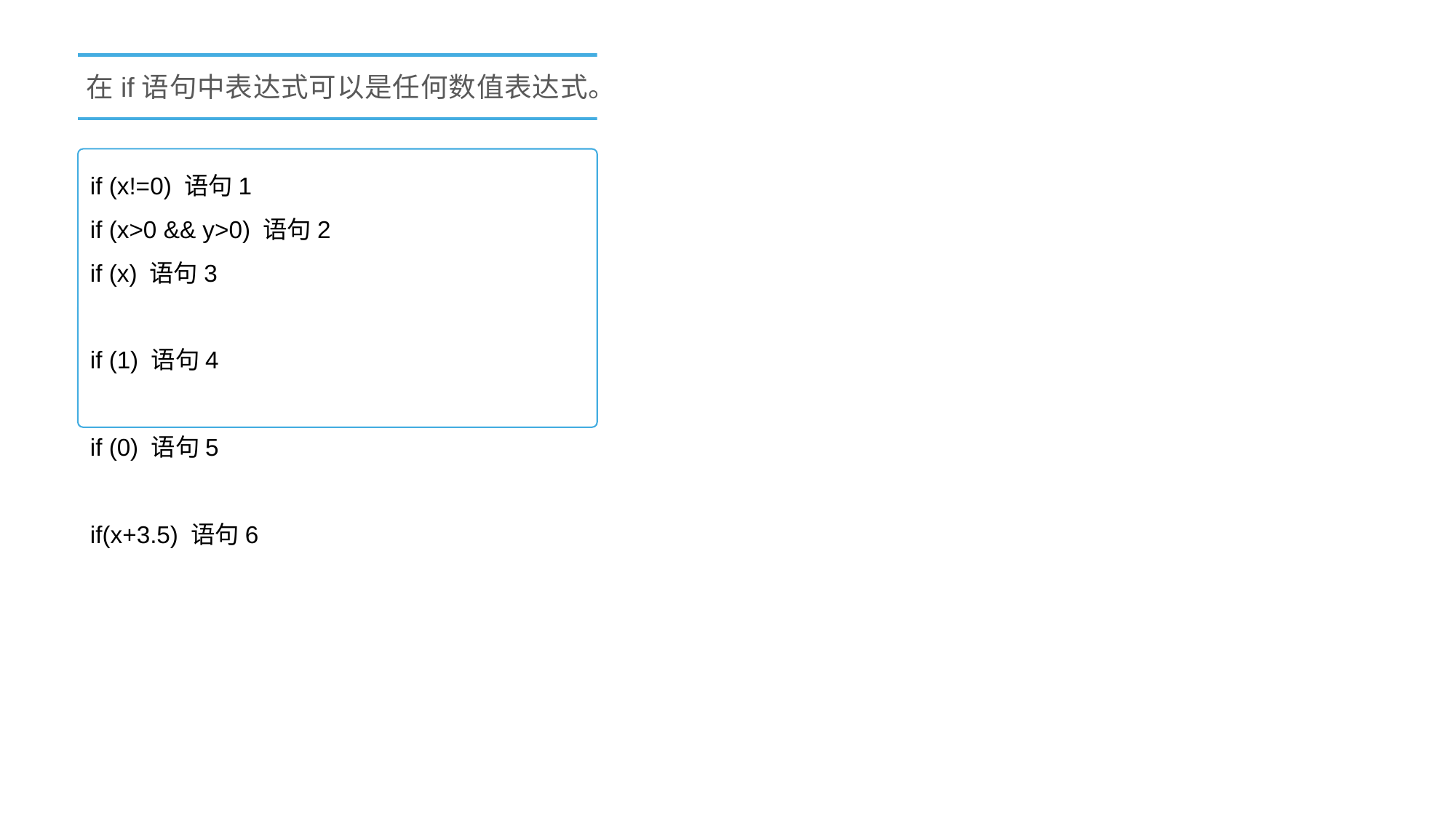

在if语句中表达式可以是任何数值表达式。
if (x!=0) 语句1
if (x>0 && y>0) 语句2
if (x) 语句3
if (1) 语句4
if (0) 语句5
if(x+3.5) 语句6